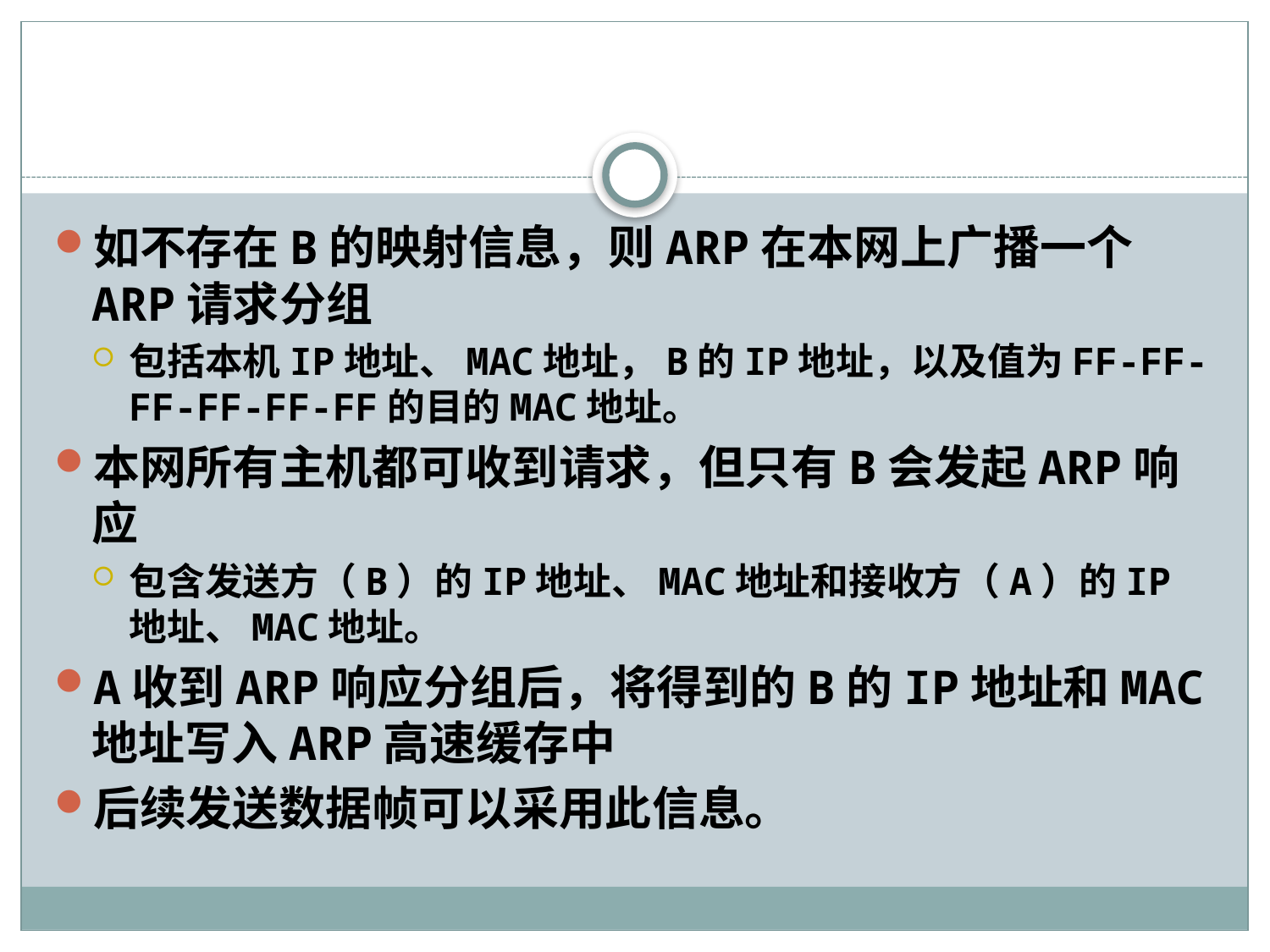

#
如不存在B的映射信息，则ARP在本网上广播一个ARP请求分组
包括本机IP地址、MAC地址，B的IP地址，以及值为FF-FF-FF-FF-FF-FF的目的MAC地址。
本网所有主机都可收到请求，但只有B会发起ARP响应
包含发送方（B）的IP地址、MAC地址和接收方（A）的IP地址、MAC地址。
A收到ARP响应分组后，将得到的B的IP地址和MAC地址写入ARP高速缓存中
后续发送数据帧可以采用此信息。